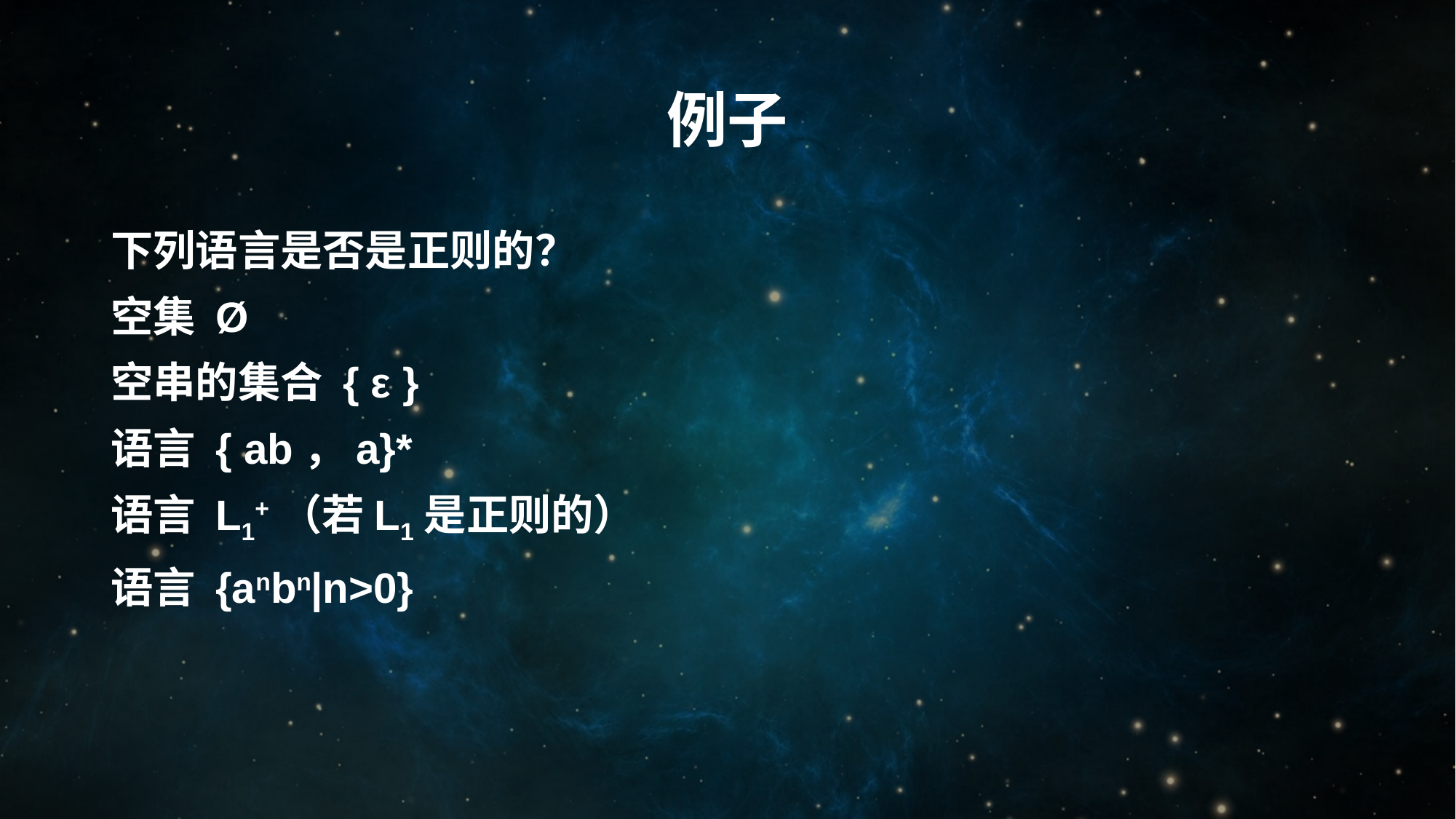

# 例子
下列语言是否是正则的？
空集 Ø
空串的集合 { ε }
语言 { ab，a}*
语言 L1+（若L1是正则的）
语言 {anbn|n>0}